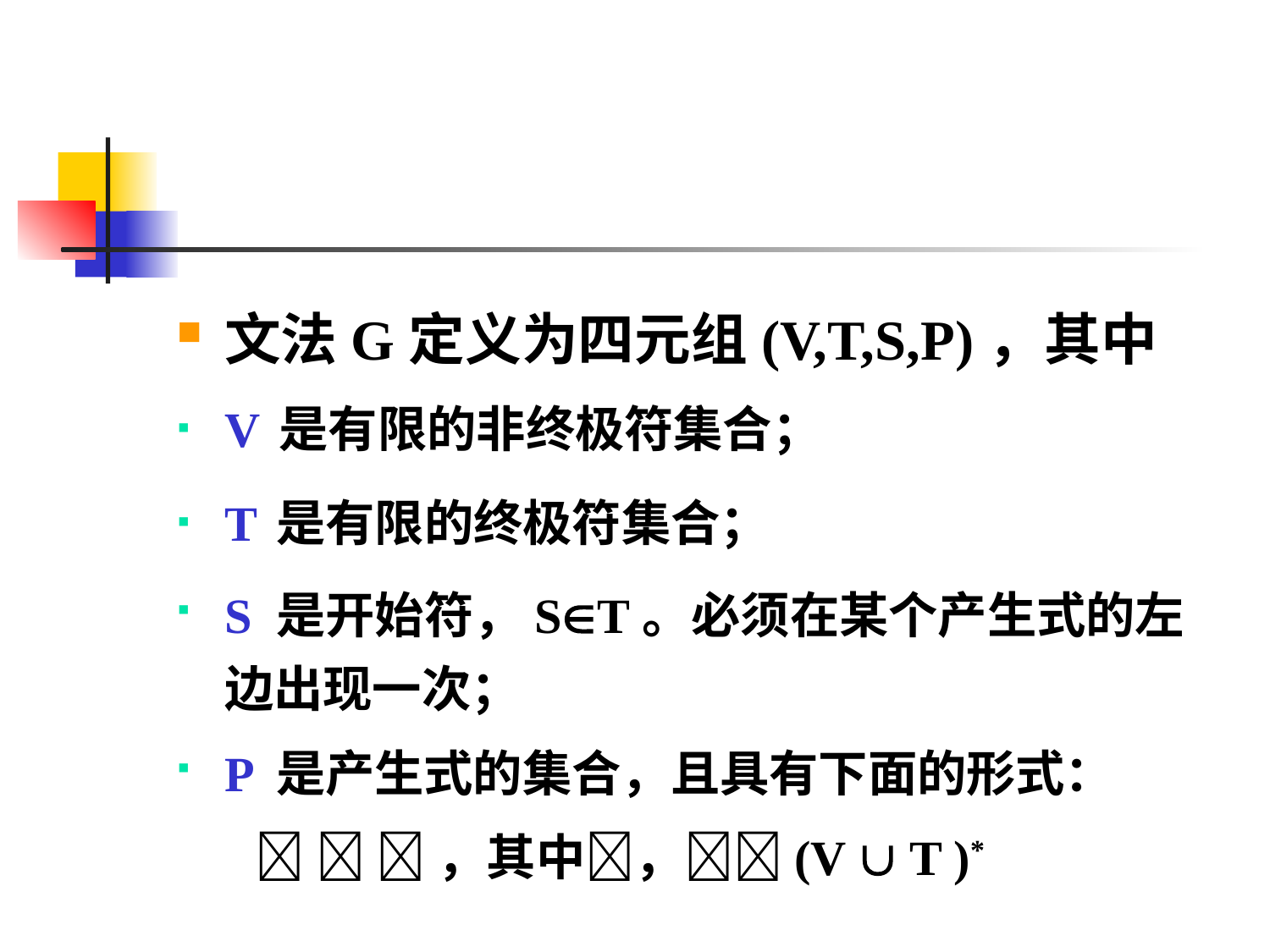

#
文法G定义为四元组(V,T,S,P)，其中
V 是有限的非终极符集合；
T 是有限的终极符集合；
S 是开始符，S∈T。必须在某个产生式的左边出现一次；
P 是产生式的集合，且具有下面的形式：
       α → β，其中α，β∈(V ∪ T )*